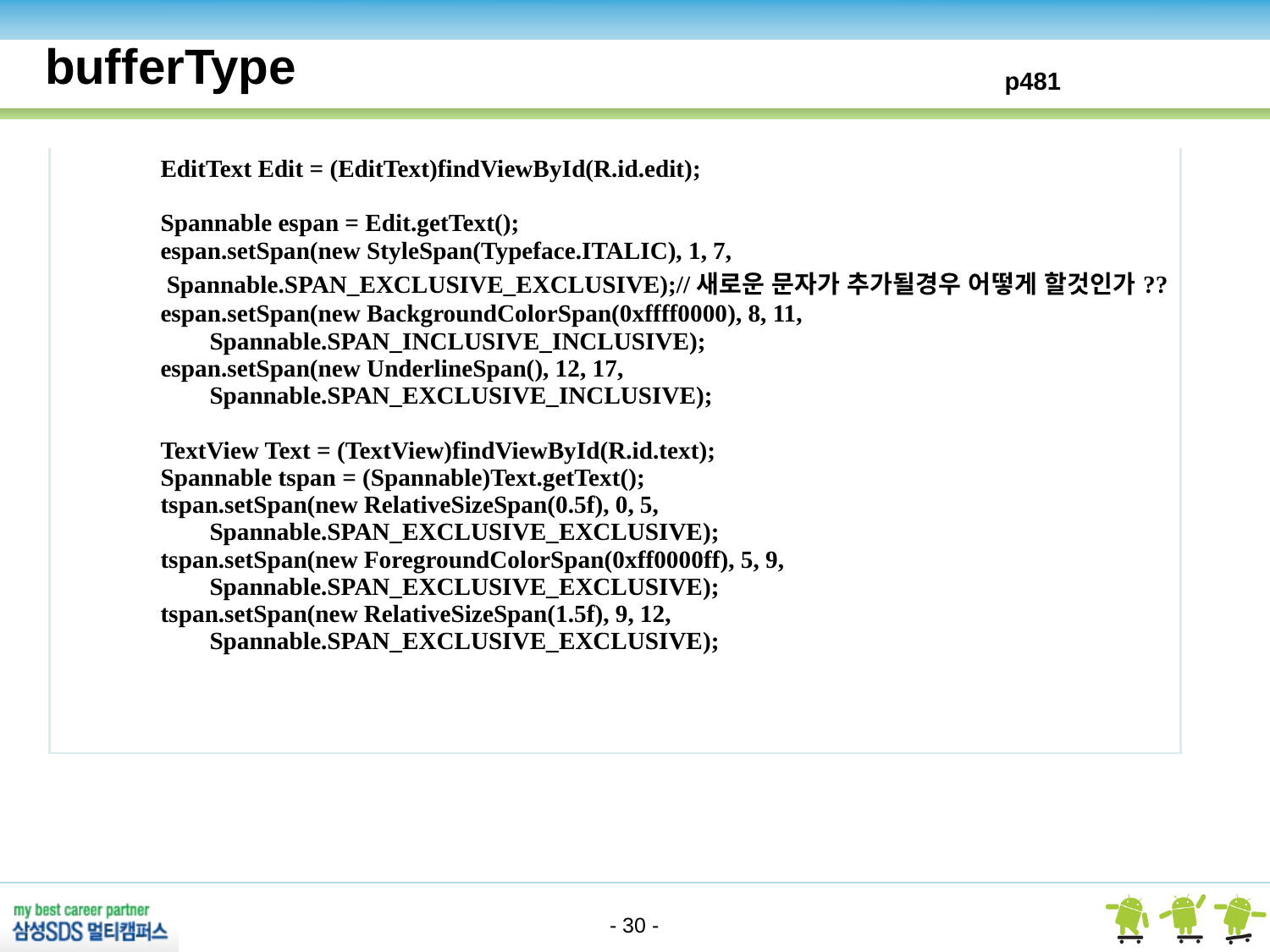

bufferType
p481
| EditText Edit = (EditText)findViewById(R.id.edit); Spannable espan = Edit.getText(); espan.setSpan(new StyleSpan(Typeface.ITALIC), 1, 7, Spannable.SPAN\_EXCLUSIVE\_EXCLUSIVE);//새로운 문자가 추가될경우 어떻게 할것인가?? espan.setSpan(new BackgroundColorSpan(0xffff0000), 8, 11, Spannable.SPAN\_INCLUSIVE\_INCLUSIVE); espan.setSpan(new UnderlineSpan(), 12, 17, Spannable.SPAN\_EXCLUSIVE\_INCLUSIVE); TextView Text = (TextView)findViewById(R.id.text); Spannable tspan = (Spannable)Text.getText(); tspan.setSpan(new RelativeSizeSpan(0.5f), 0, 5, Spannable.SPAN\_EXCLUSIVE\_EXCLUSIVE); tspan.setSpan(new ForegroundColorSpan(0xff0000ff), 5, 9, Spannable.SPAN\_EXCLUSIVE\_EXCLUSIVE); tspan.setSpan(new RelativeSizeSpan(1.5f), 9, 12, Spannable.SPAN\_EXCLUSIVE\_EXCLUSIVE); |
| --- |
- 30 -